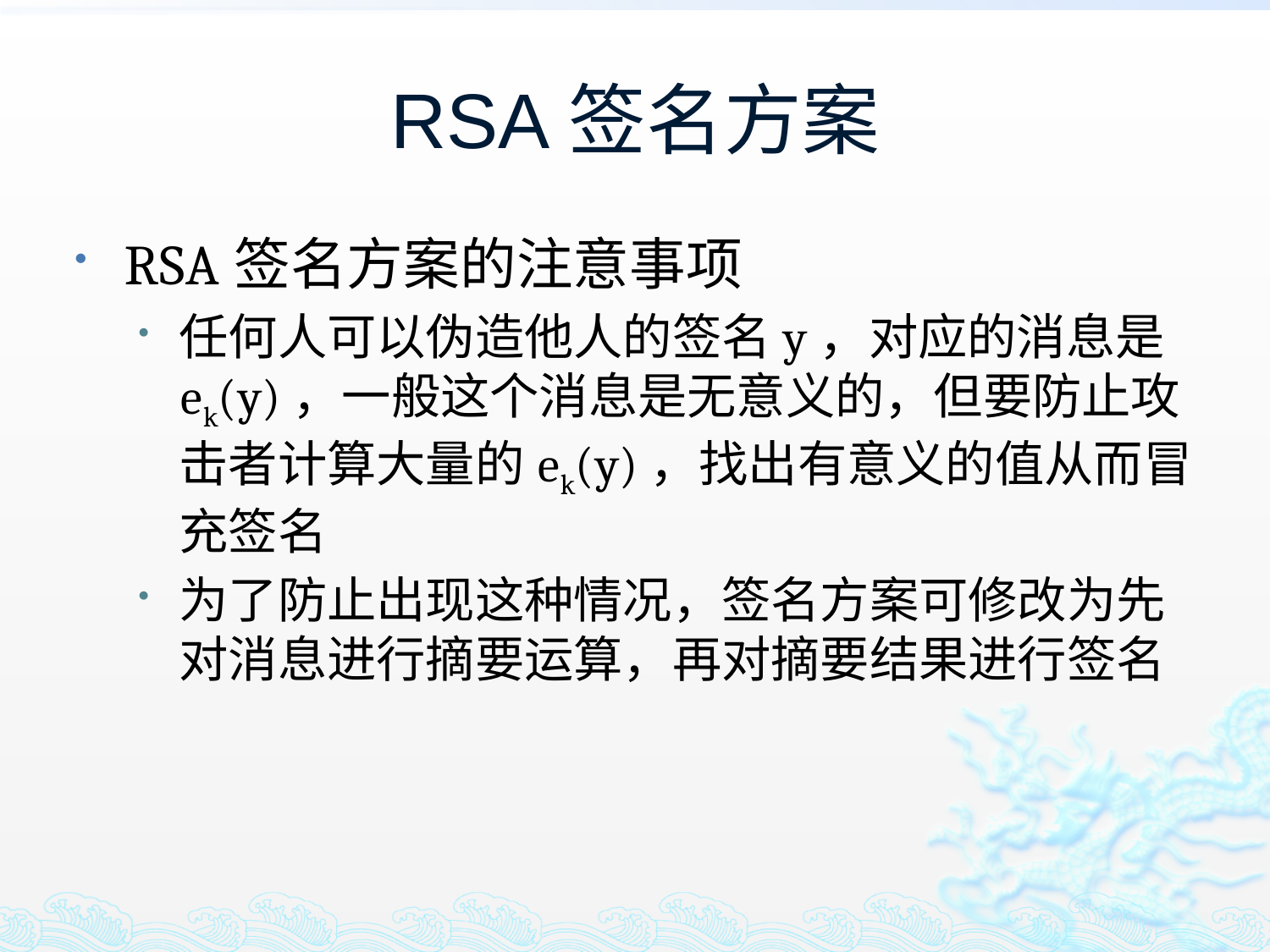

# RSA签名方案
RSA签名方案的注意事项
任何人可以伪造他人的签名y，对应的消息是ek(y)，一般这个消息是无意义的，但要防止攻击者计算大量的ek(y)，找出有意义的值从而冒充签名
为了防止出现这种情况，签名方案可修改为先对消息进行摘要运算，再对摘要结果进行签名